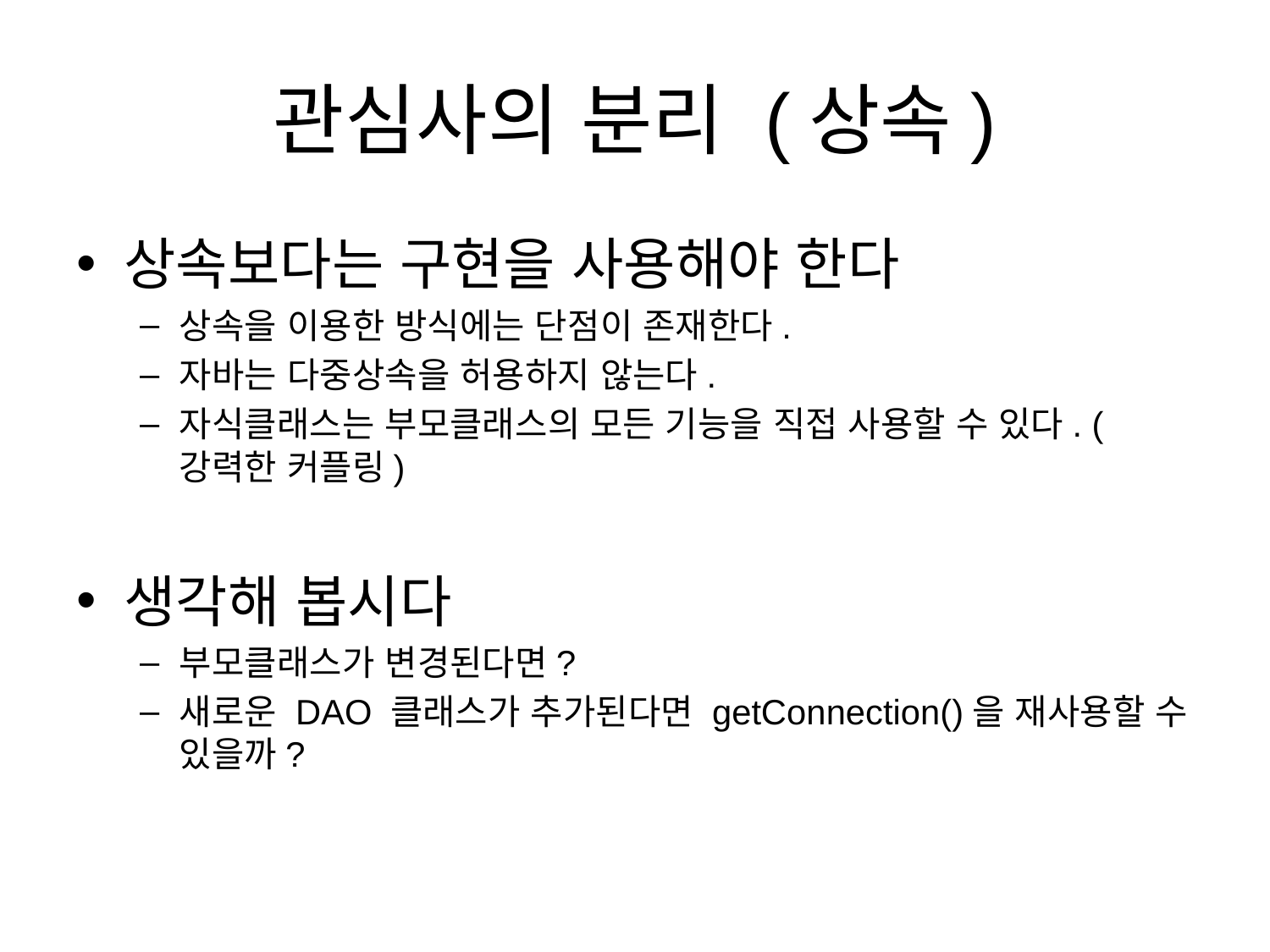

# 관심사의 분리 (상속)
상속보다는 구현을 사용해야 한다
상속을 이용한 방식에는 단점이 존재한다.
자바는 다중상속을 허용하지 않는다.
자식클래스는 부모클래스의 모든 기능을 직접 사용할 수 있다. (강력한 커플링)

생각해 봅시다
부모클래스가 변경된다면?
새로운 DAO 클래스가 추가된다면 getConnection()을 재사용할 수 있을까?